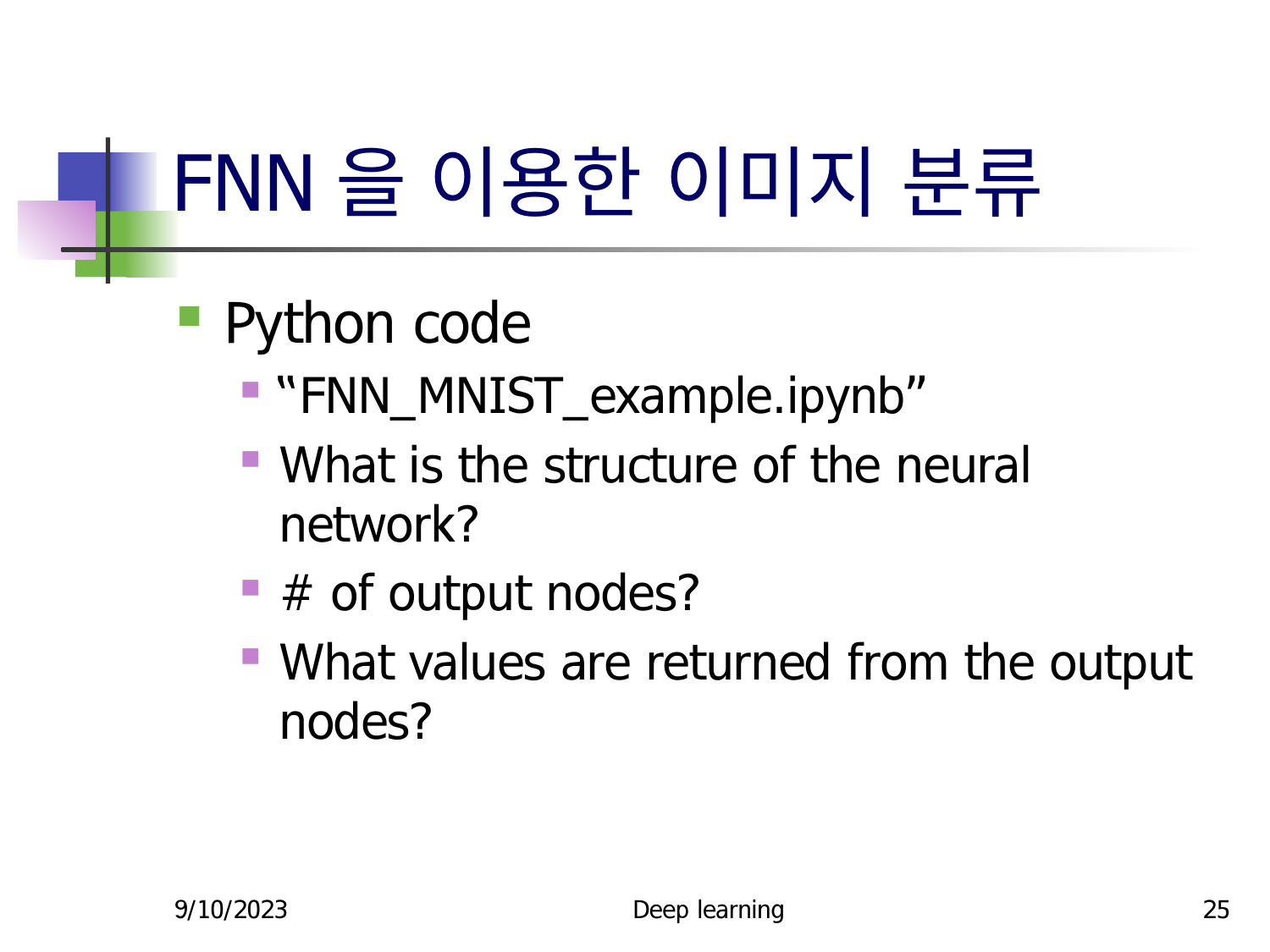

# FNN을 이용한 이미지 분류
Python code
“FNN_MNIST_example.ipynb”
What is the structure of the neural network?
# of output nodes?
What values are returned from the output nodes?

9/10/2023
Deep learning
25